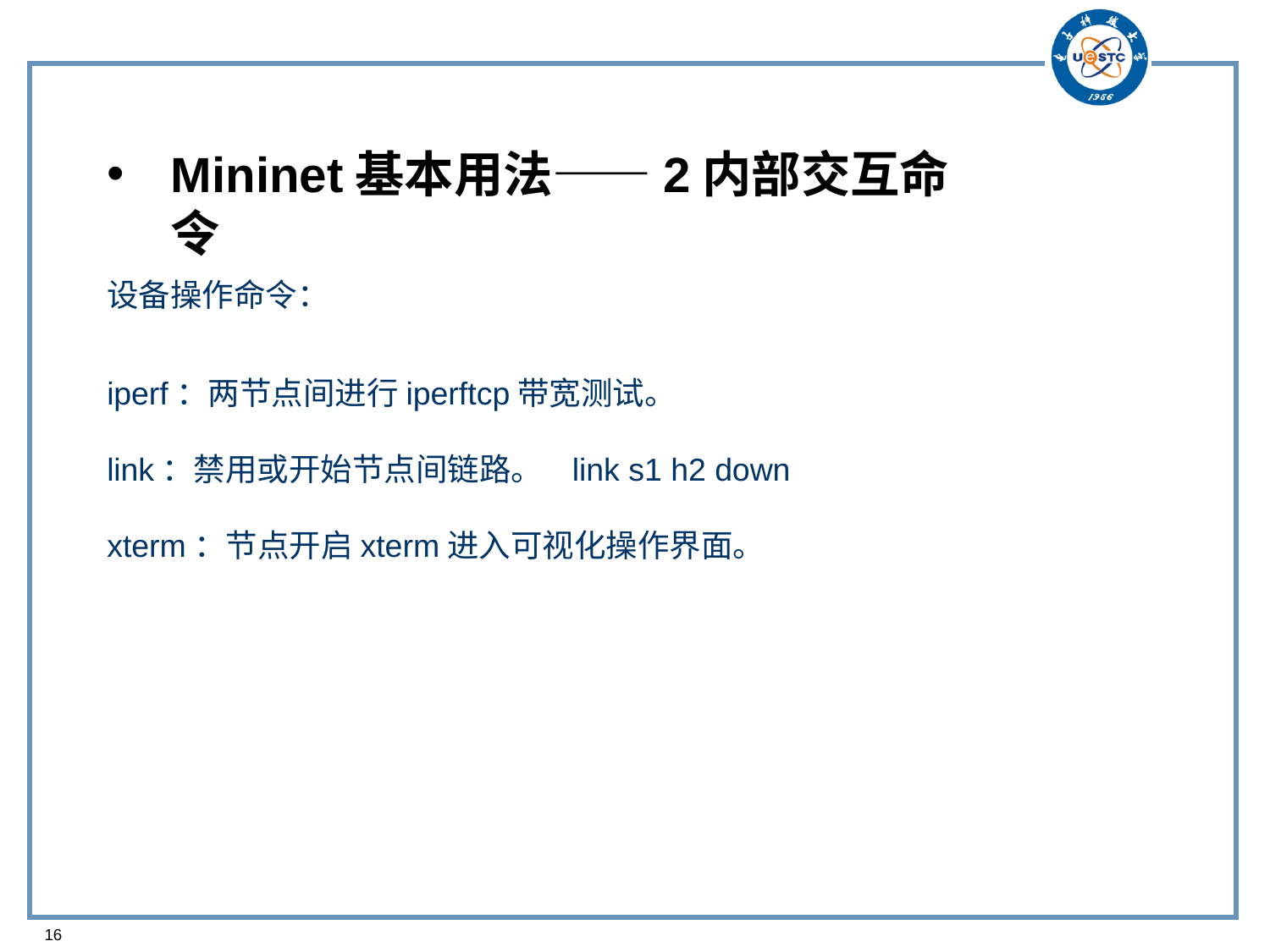

Mininet基本用法——2内部交互命令
设备操作命令：
iperf：两节点间进行iperftcp带宽测试。

link：禁用或开始节点间链路。   link s1 h2 down

xterm：节点开启xterm进入可视化操作界面。
16